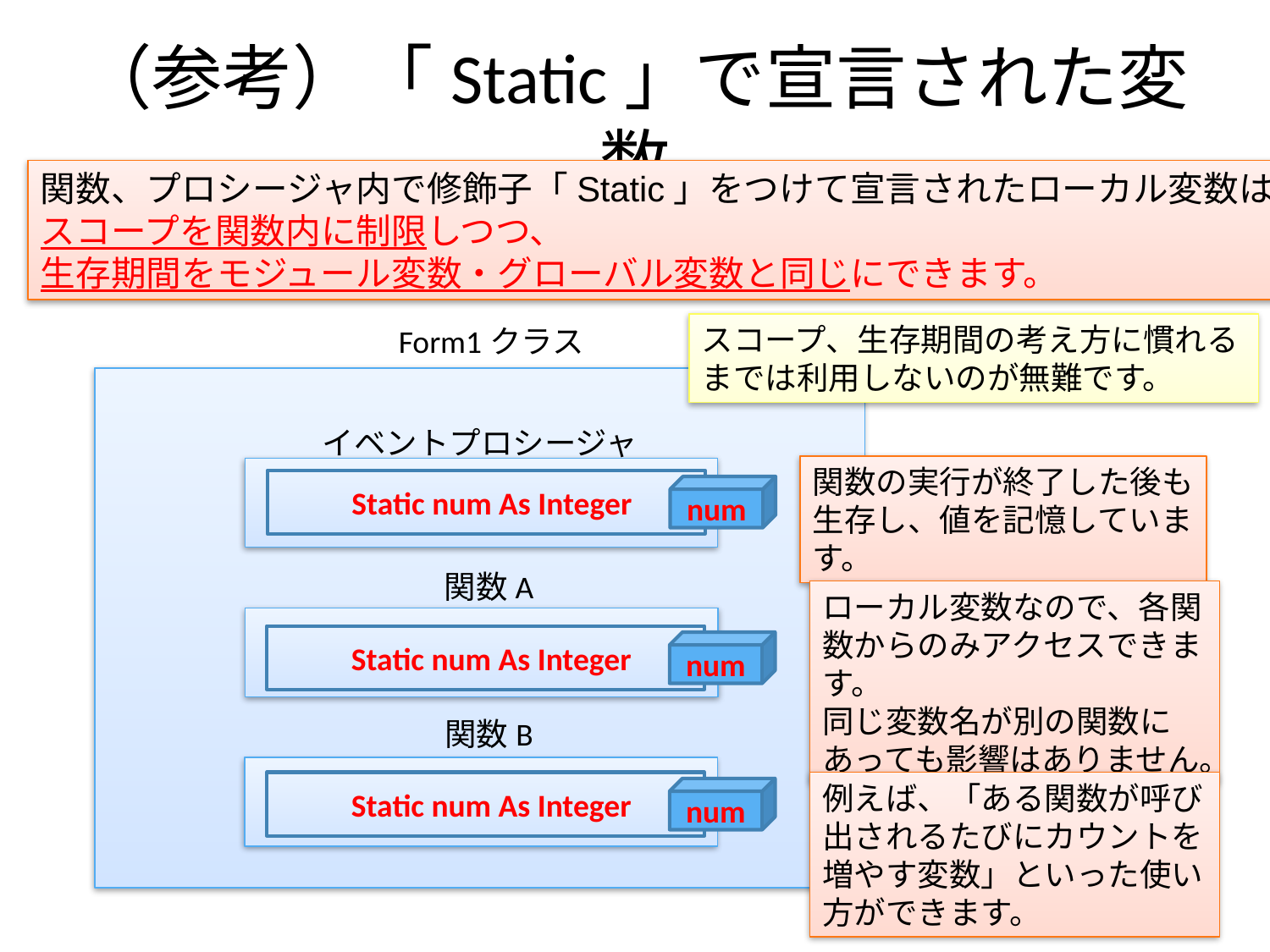

（参考）「Static」で宣言された変数
関数、プロシージャ内で修飾子「Static」をつけて宣言されたローカル変数は、
スコープを関数内に制限しつつ、
生存期間をモジュール変数・グローバル変数と同じにできます。
スコープ、生存期間の考え方に慣れるまでは利用しないのが無難です。
Form1クラス

イベントプロシージャ
関数の実行が終了した後も生存し、値を記憶しています。

num
Static num As Integer
関数A
ローカル変数なので、各関数からのみアクセスできます。
同じ変数名が別の関数にあっても影響はありません。

num
Static num As Integer
関数B

例えば、「ある関数が呼び出されるたびにカウントを増やす変数」といった使い方ができます。

num
Static num As Integer